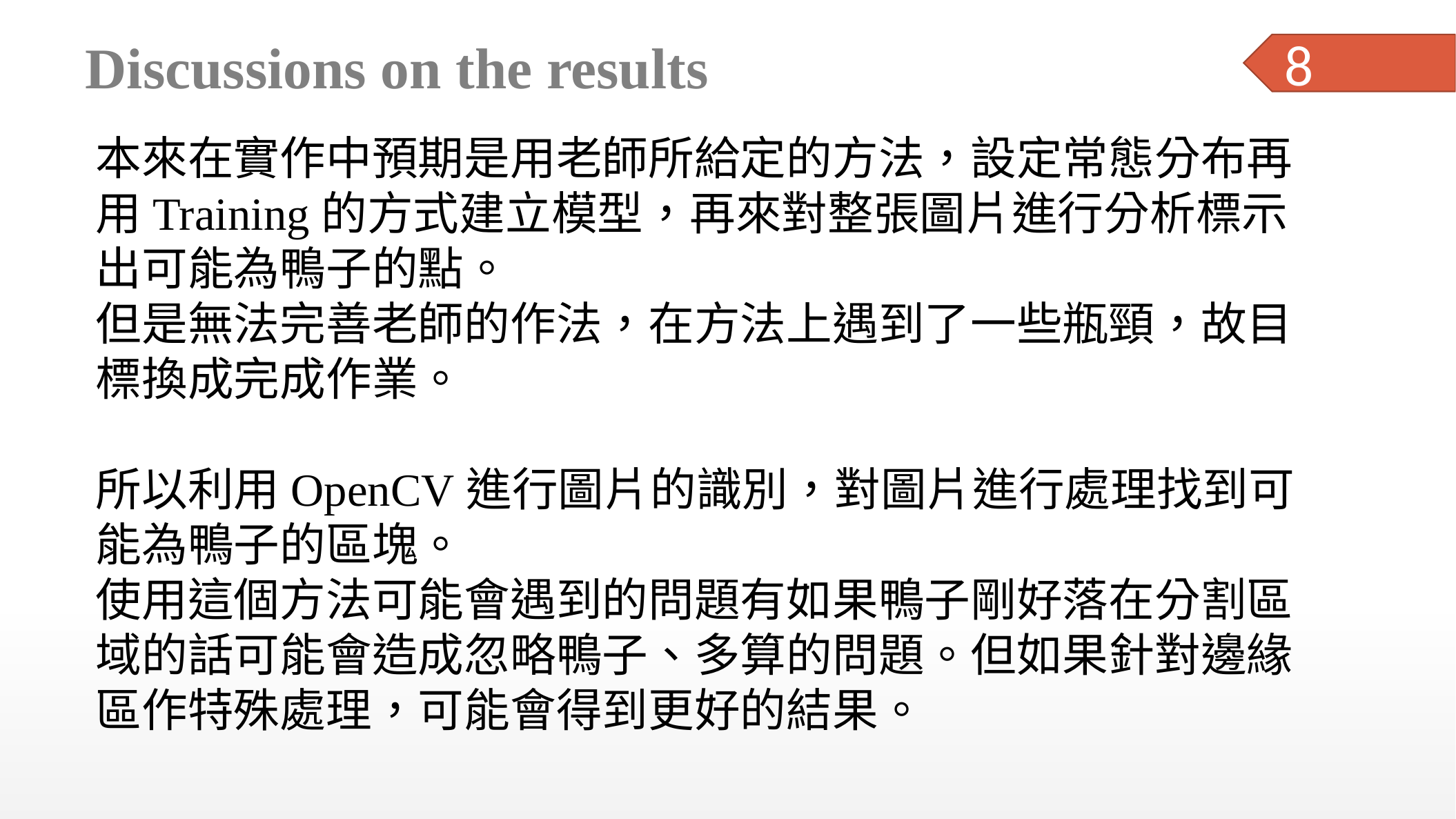

Discussions on the results
8
本來在實作中預期是用老師所給定的方法，設定常態分布再用Training的方式建立模型，再來對整張圖片進行分析標示出可能為鴨子的點。
但是無法完善老師的作法，在方法上遇到了一些瓶頸，故目標換成完成作業。

所以利用OpenCV進行圖片的識別，對圖片進行處理找到可能為鴨子的區塊。
使用這個方法可能會遇到的問題有如果鴨子剛好落在分割區域的話可能會造成忽略鴨子、多算的問題。但如果針對邊緣區作特殊處理，可能會得到更好的結果。